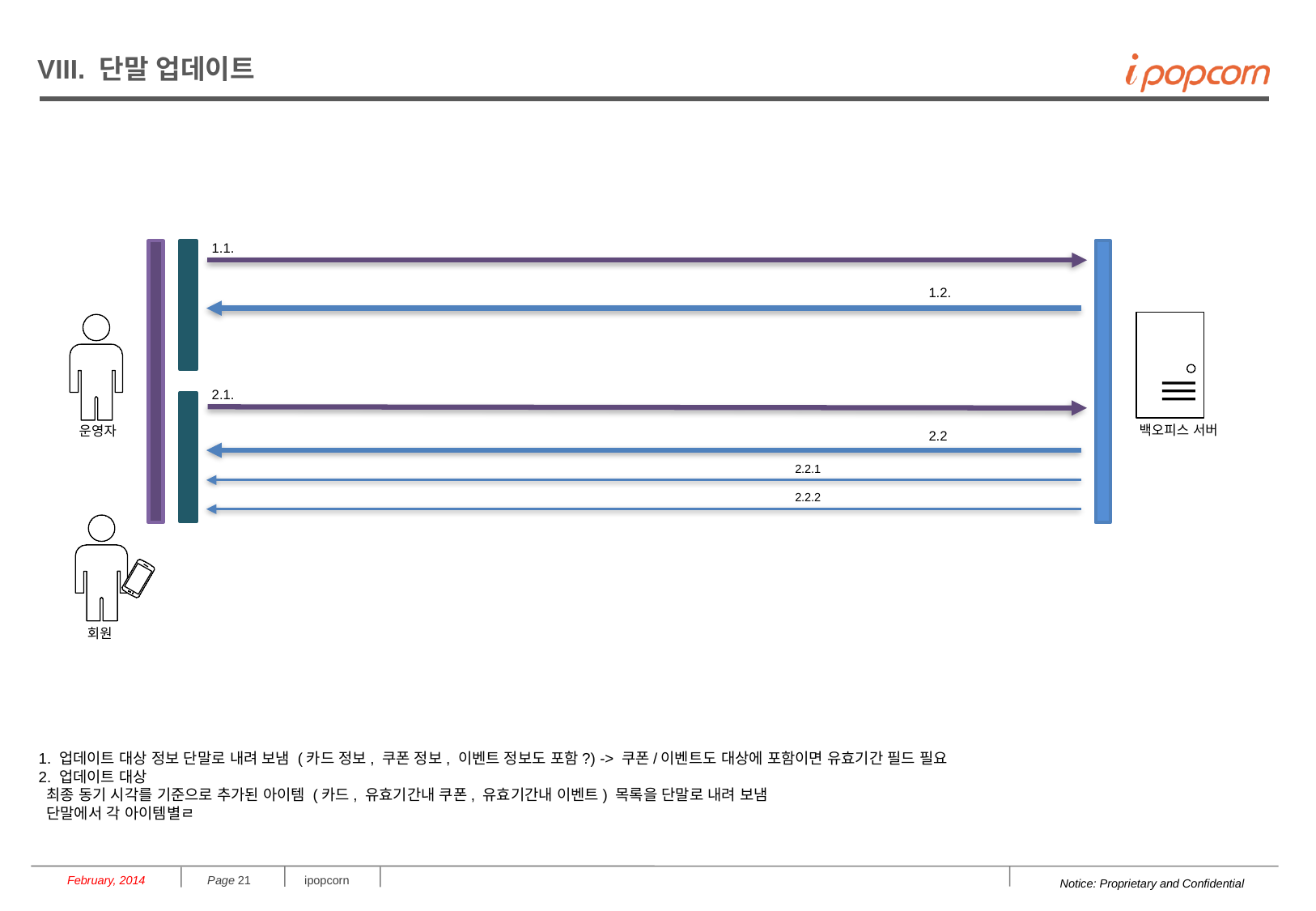

# VIII. 단말 업데이트
1.1.

1.2.

백오피스 서버

운영자
2.1.

2.2
2.2.1
2.2.2

회원
1. 업데이트 대상 정보 단말로 내려 보냄 (카드 정보, 쿠폰 정보, 이벤트 정보도 포함?) -> 쿠폰/이벤트도 대상에 포함이면 유효기간 필드 필요
2. 업데이트 대상
 최종 동기 시각를 기준으로 추가된 아이템 (카드, 유효기간내 쿠폰, 유효기간내 이벤트) 목록을 단말로 내려 보냄
 단말에서 각 아이템별ㄹ